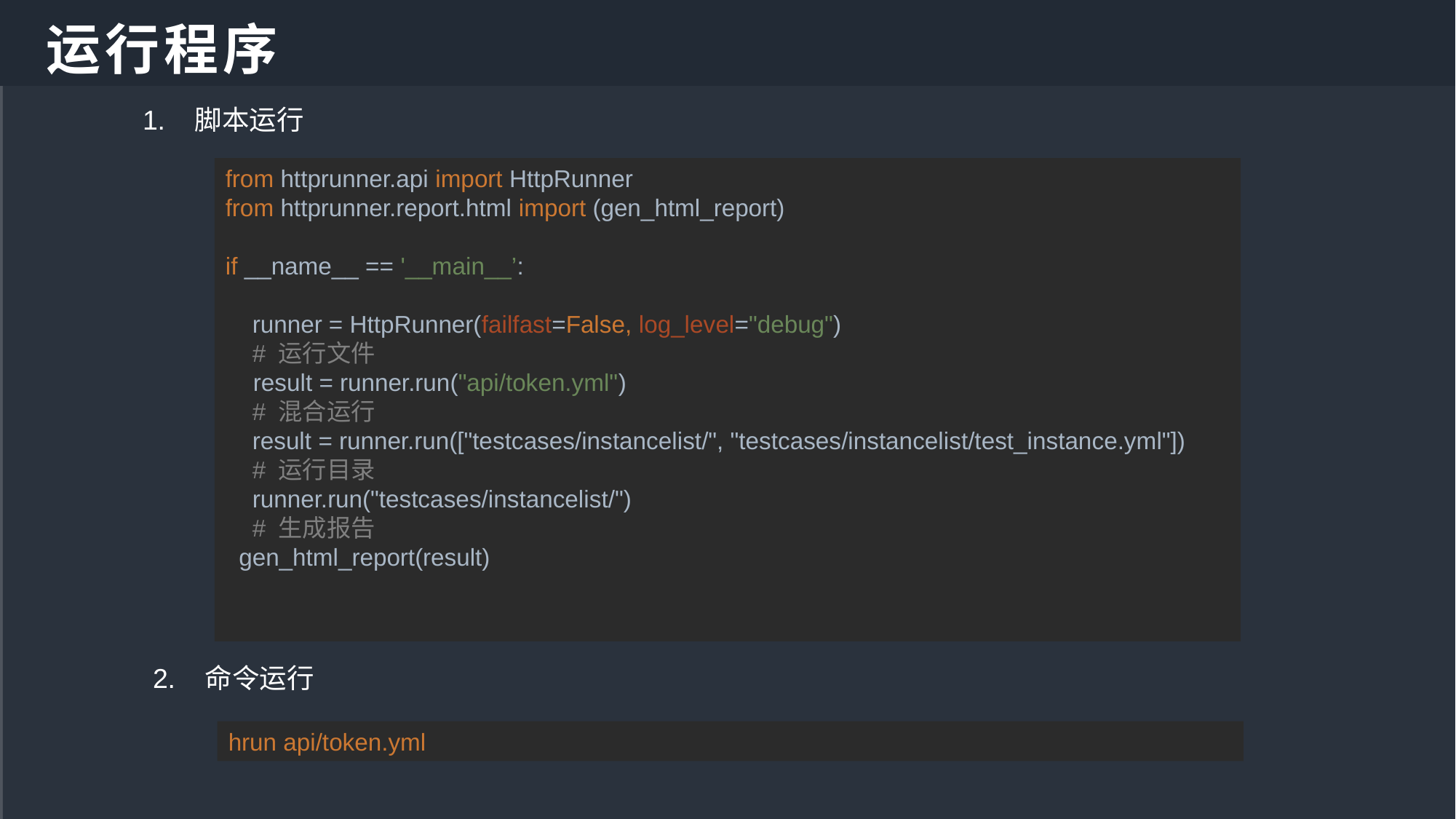

hrun api/token.yml
CONENTS
运行程序
1.   脚本运行

from httprunner.api import HttpRunner
from httprunner.report.html import (gen_html_report)
if __name__ == '__main__’:
    runner = HttpRunner(failfast=False, log_level="debug")
    # 运行文件
    result = runner.run("api/token.yml")
    # 混合运行
    result = runner.run(["testcases/instancelist/", "testcases/instancelist/test_instance.yml"])
    # 运行目录
    runner.run("testcases/instancelist/")
    # 生成报告
  gen_html_report(result)
2.   命令运行

hrun api/token.yml